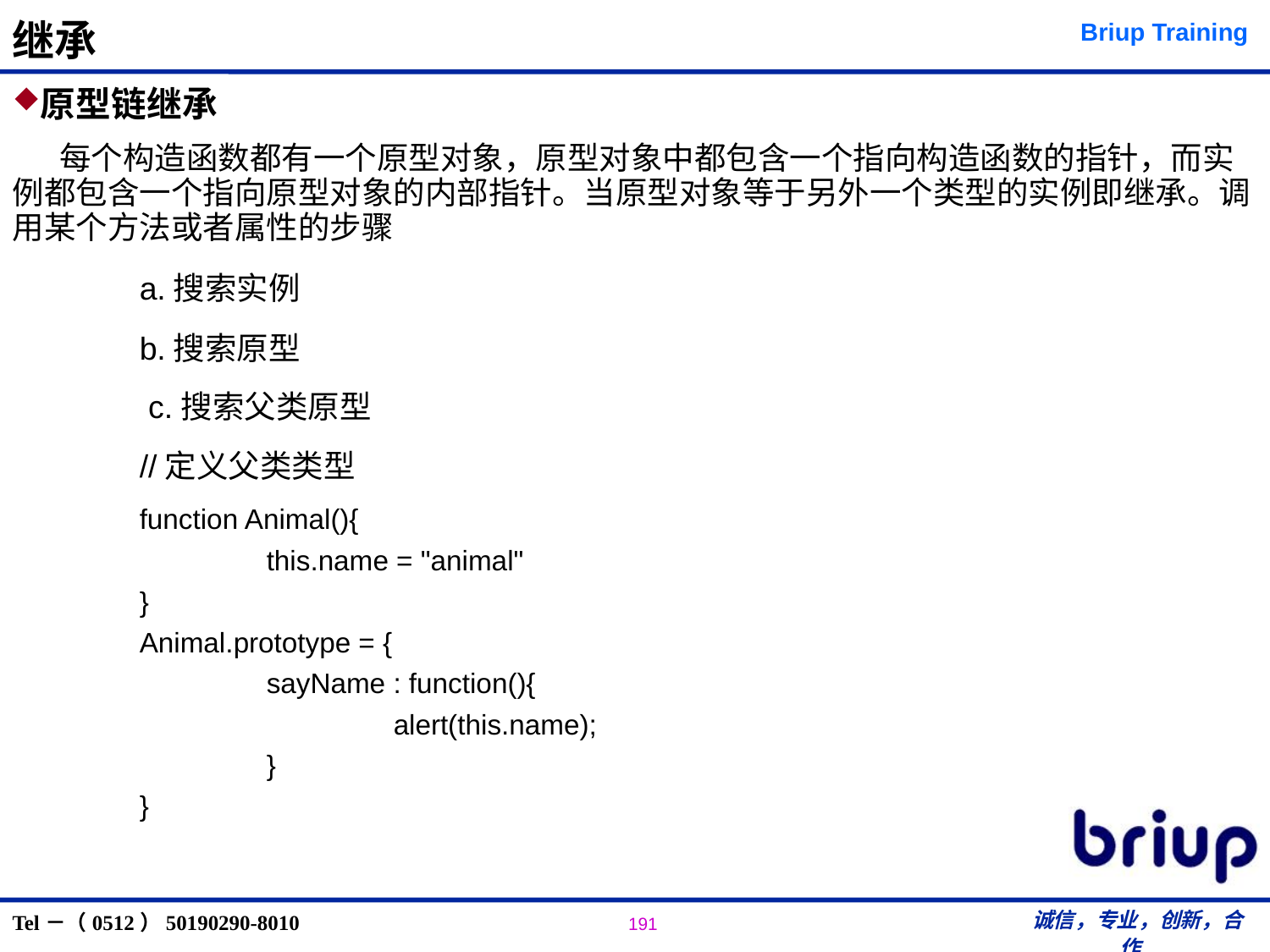

# 继承
原型链继承
     每个构造函数都有一个原型对象，原型对象中都包含一个指向构造函数的指针，而实例都包含一个指向原型对象的内部指针。当原型对象等于另外一个类型的实例即继承。调用某个方法或者属性的步骤
	a.搜索实例
	b.搜索原型
	 c.搜索父类原型
	//定义父类类型
	function Animal(){
		this.name = "animal"
	}
	Animal.prototype = {
		sayName : function(){
			alert(this.name);
		}
	}